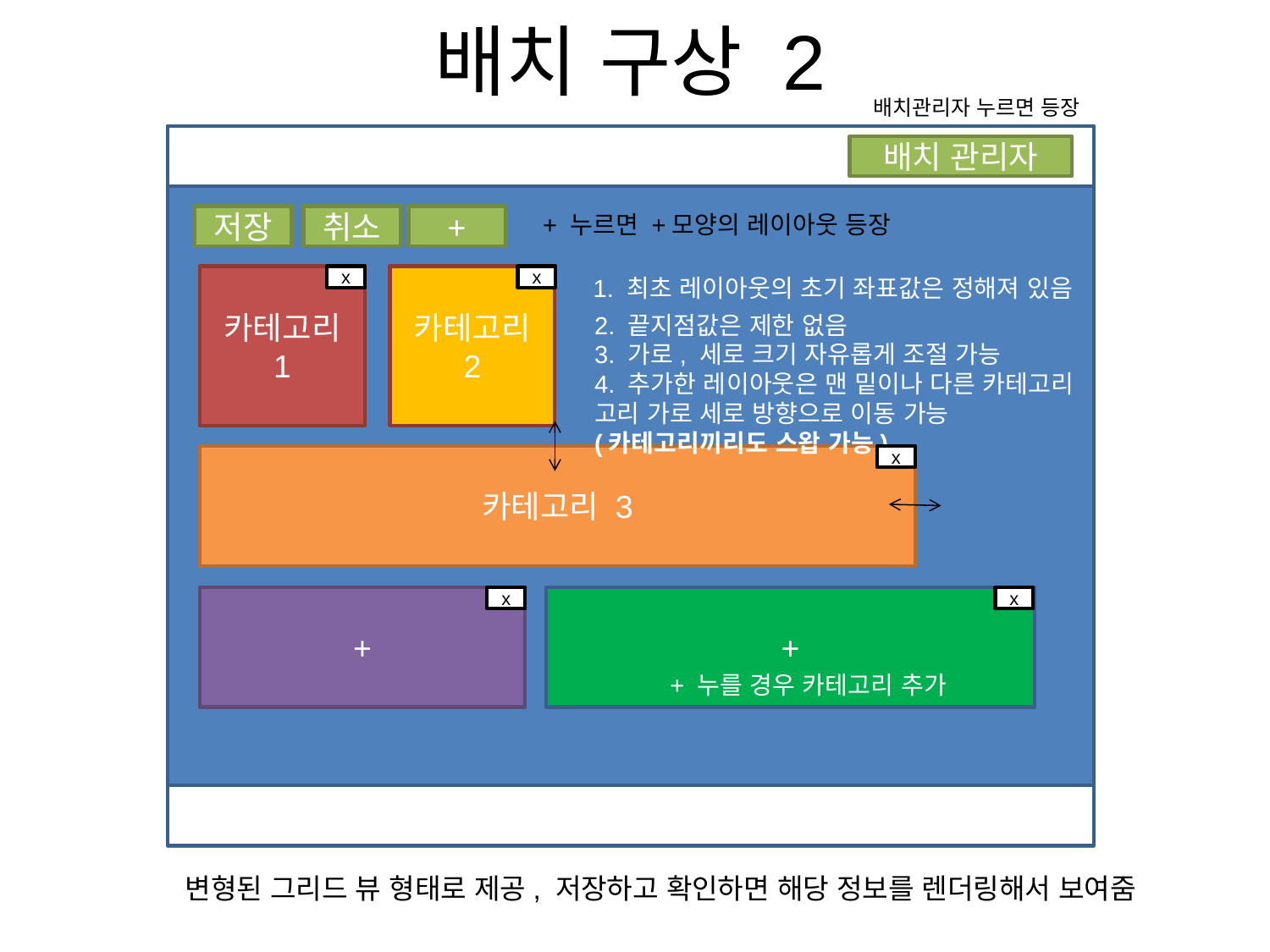

배치 구상 2
배치관리자 누르면 등장

배치 관리자

+ 누르면 +모양의 레이아웃 등장
저장
취소
+
카테고리 1
x
카테고리 2
x
1. 최초 레이아웃의 초기 좌표값은 정해져 있음
2. 끝지점값은 제한 없음
3. 가로, 세로 크기 자유롭게 조절 가능
4. 추가한 레이아웃은 맨 밑이나 다른 카테고리
고리 가로 세로 방향으로 이동 가능
(카테고리끼리도 스왑 가능)
카테고리 3
x
+
x
+
x
+ 누를 경우 카테고리 추가

변형된 그리드 뷰 형태로 제공, 저장하고 확인하면 해당 정보를 렌더링해서 보여줌